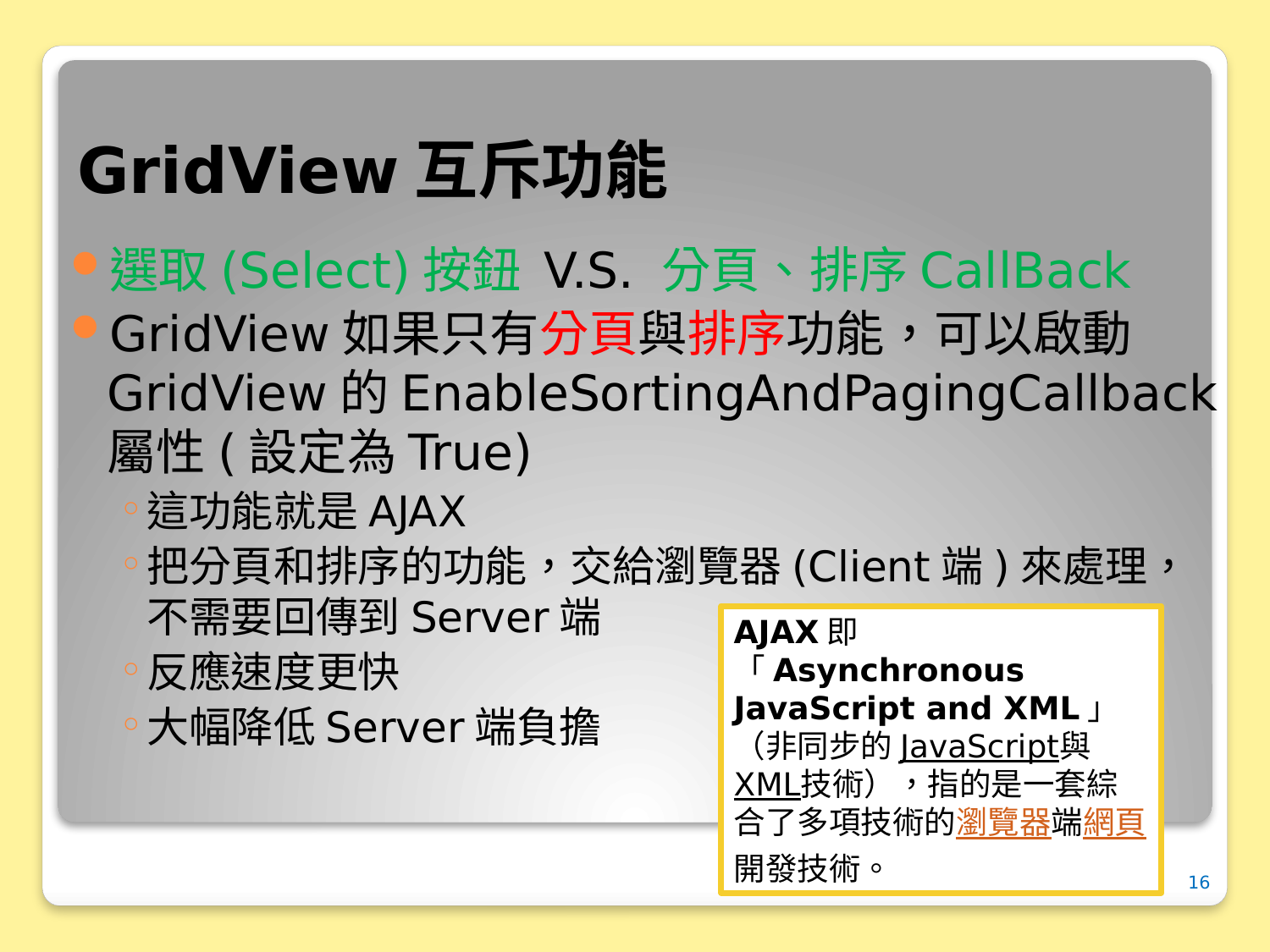

# GridView互斥功能
選取(Select)按鈕 V.S. 分頁、排序CallBack
GridView如果只有分頁與排序功能，可以啟動GridView的EnableSortingAndPagingCallback屬性(設定為True)
這功能就是AJAX
把分頁和排序的功能，交給瀏覽器(Client端)來處理，不需要回傳到Server端
反應速度更快
大幅降低Server端負擔
AJAX即「Asynchronous JavaScript and XML」（非同步的JavaScript與XML技術），指的是一套綜合了多項技術的瀏覽器端網頁開發技術。
2017/5/18
16